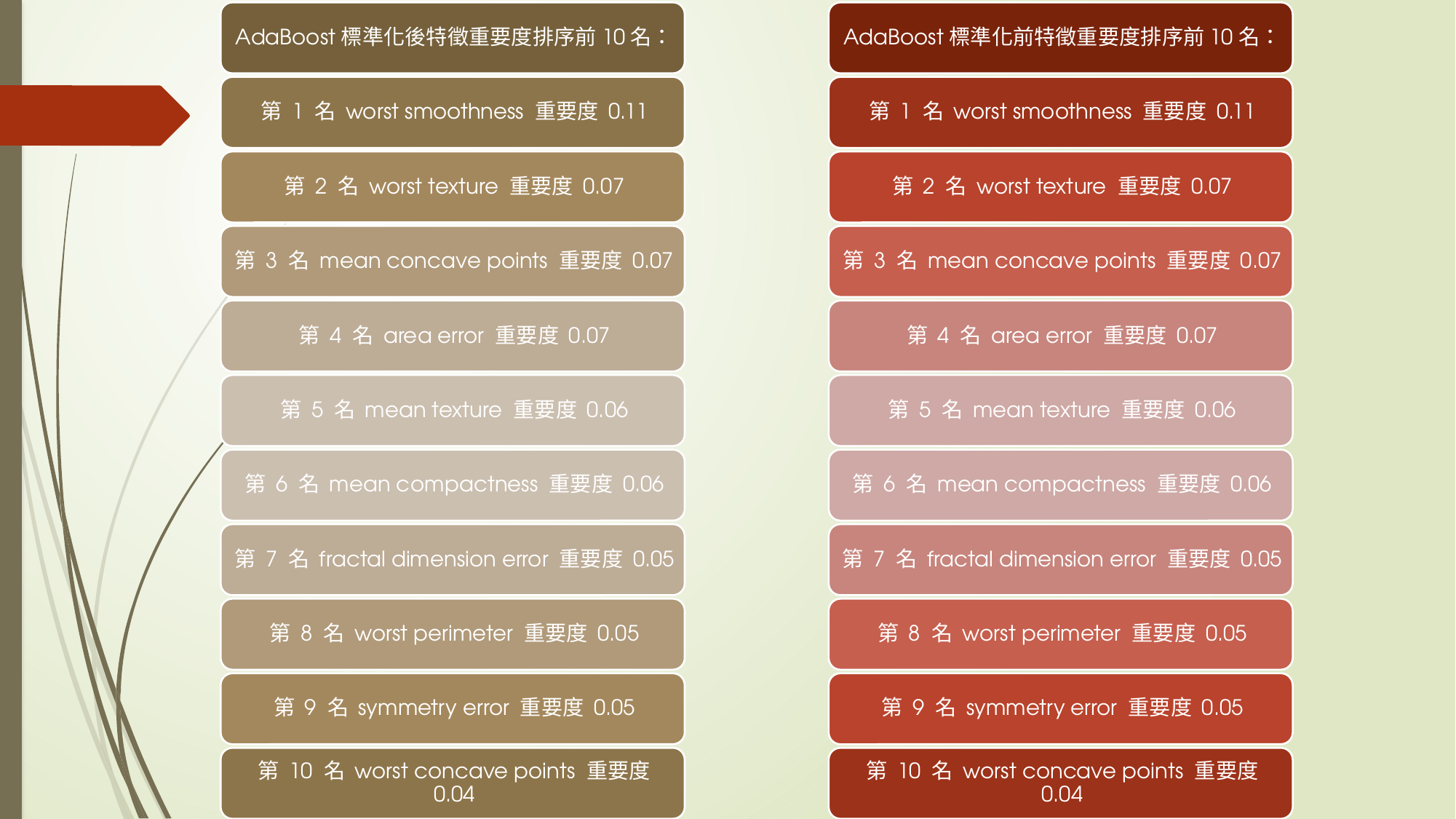

AdaBoost標準化後特徵重要度排序前10名：
第 1 名 worst smoothness 重要度 0.11
第 2 名 worst texture 重要度 0.07
第 3 名 mean concave points 重要度 0.07
第 4 名 area error 重要度 0.07
第 5 名 mean texture 重要度 0.06
第 6 名 mean compactness 重要度 0.06
第 7 名 fractal dimension error 重要度 0.05
第 8 名 worst perimeter 重要度 0.05
第 9 名 symmetry error 重要度 0.05
第 10 名 worst concave points 重要度 0.04
AdaBoost標準化前特徵重要度排序前10名：
第 1 名 worst smoothness 重要度 0.11
第 2 名 worst texture 重要度 0.07
第 3 名 mean concave points 重要度 0.07
第 4 名 area error 重要度 0.07
第 5 名 mean texture 重要度 0.06
第 6 名 mean compactness 重要度 0.06
第 7 名 fractal dimension error 重要度 0.05
第 8 名 worst perimeter 重要度 0.05
第 9 名 symmetry error 重要度 0.05
第 10 名 worst concave points 重要度 0.04